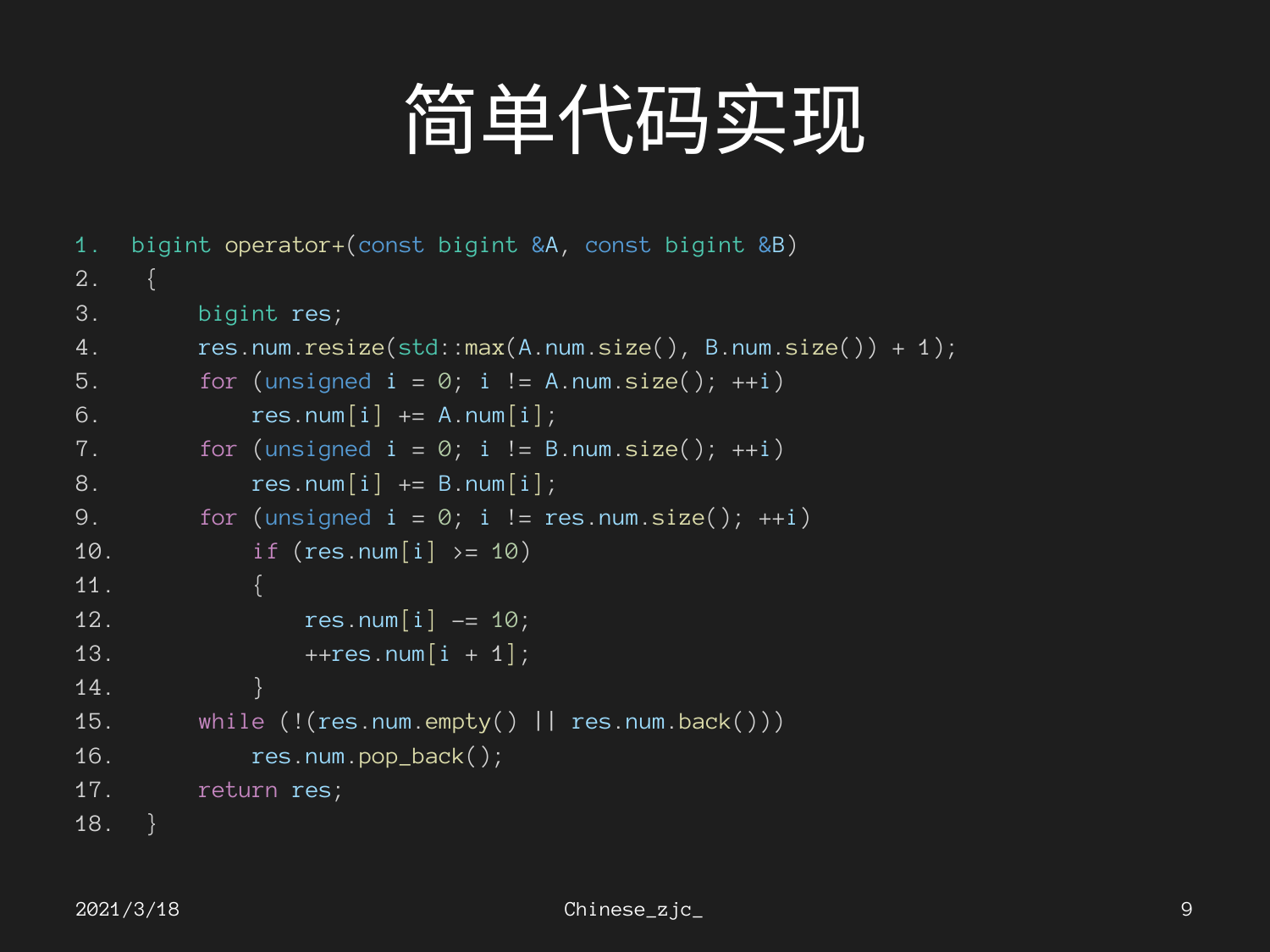

# 简单代码实现
bigint operator+(const bigint &A, const bigint &B)
 {
     bigint res;
     res.num.resize(std::max(A.num.size(), B.num.size()) + 1);
     for (unsigned i = 0; i != A.num.size(); ++i)
         res.num[i] += A.num[i];
     for (unsigned i = 0; i != B.num.size(); ++i)
         res.num[i] += B.num[i];
     for (unsigned i = 0; i != res.num.size(); ++i)
         if (res.num[i] >= 10)
         {
             res.num[i] -= 10;
             ++res.num[i + 1];
         }
     while (!(res.num.empty() || res.num.back()))
         res.num.pop_back();
     return res;
 }
2021/3/18
Chinese_zjc_
9